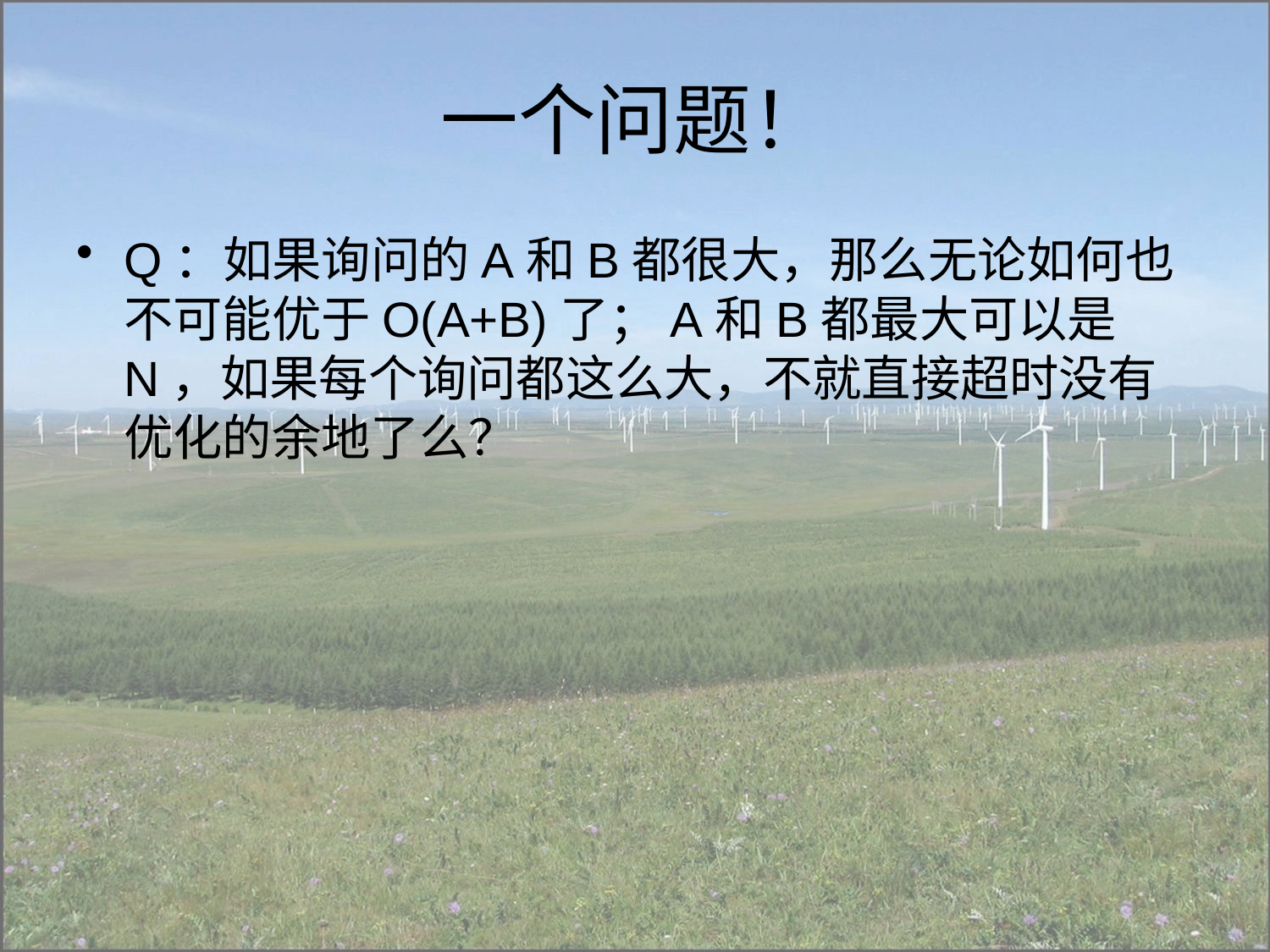

# 一个问题！
Q：如果询问的A和B都很大，那么无论如何也不可能优于O(A+B)了；A和B都最大可以是N，如果每个询问都这么大，不就直接超时没有优化的余地了么？